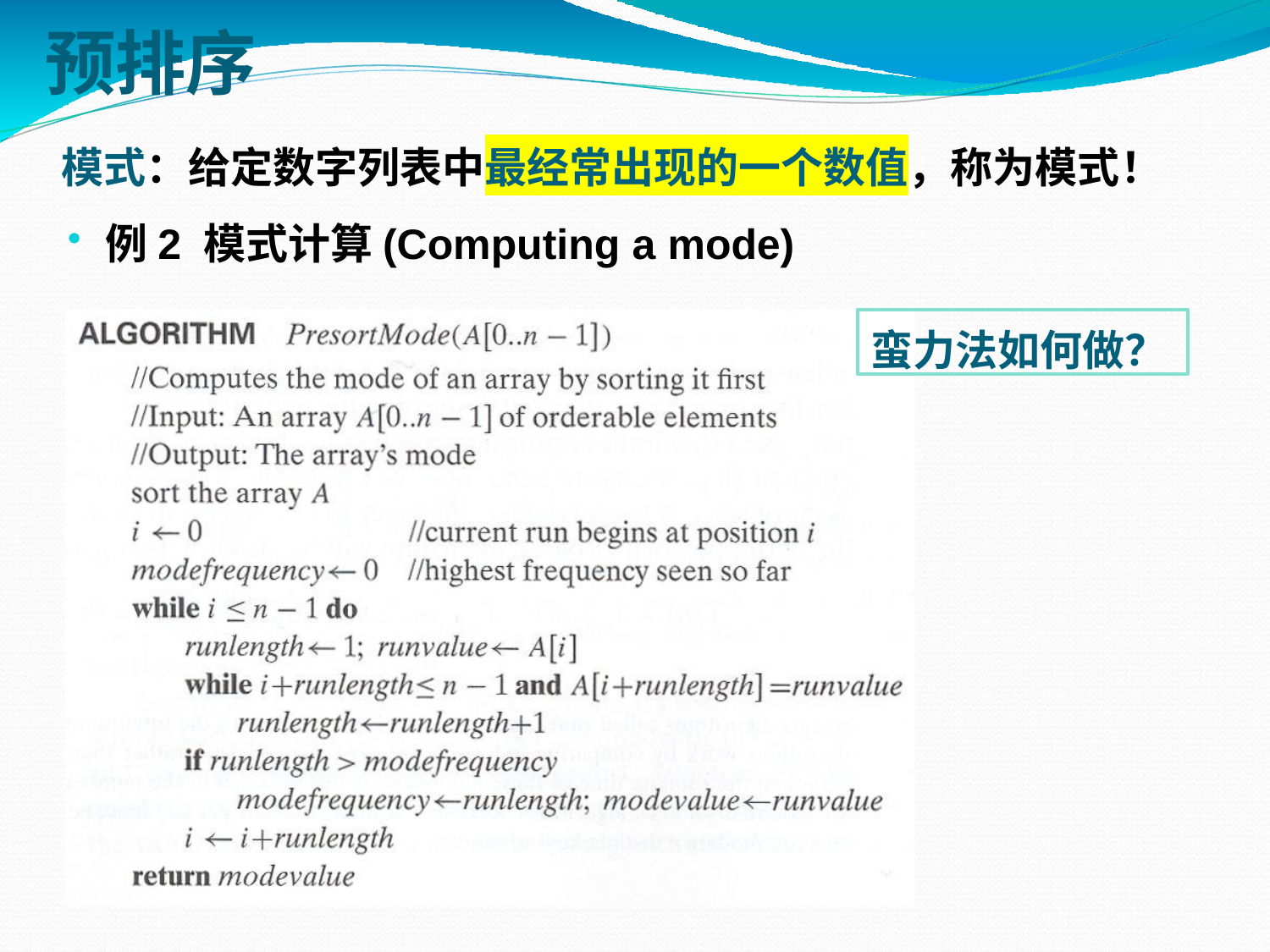

# 预排序
模式：给定数字列表中最经常出现的一个数值，称为模式！
例2 模式计算(Computing a mode)

蛮力法如何做？